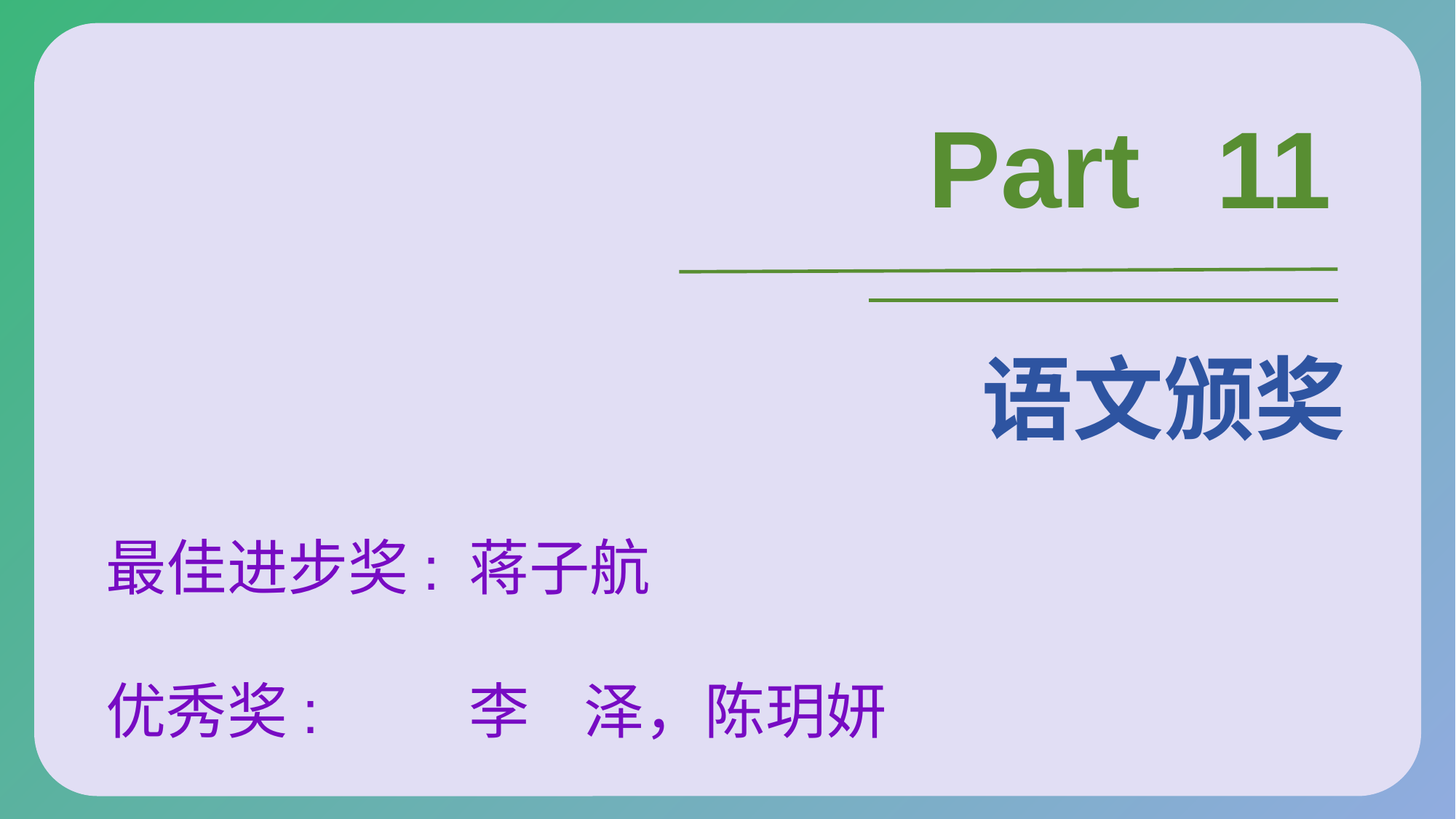

#
Part
11

语文颁奖
最佳进步奖:
蒋子航
优秀奖:
李    泽，陈玥妍